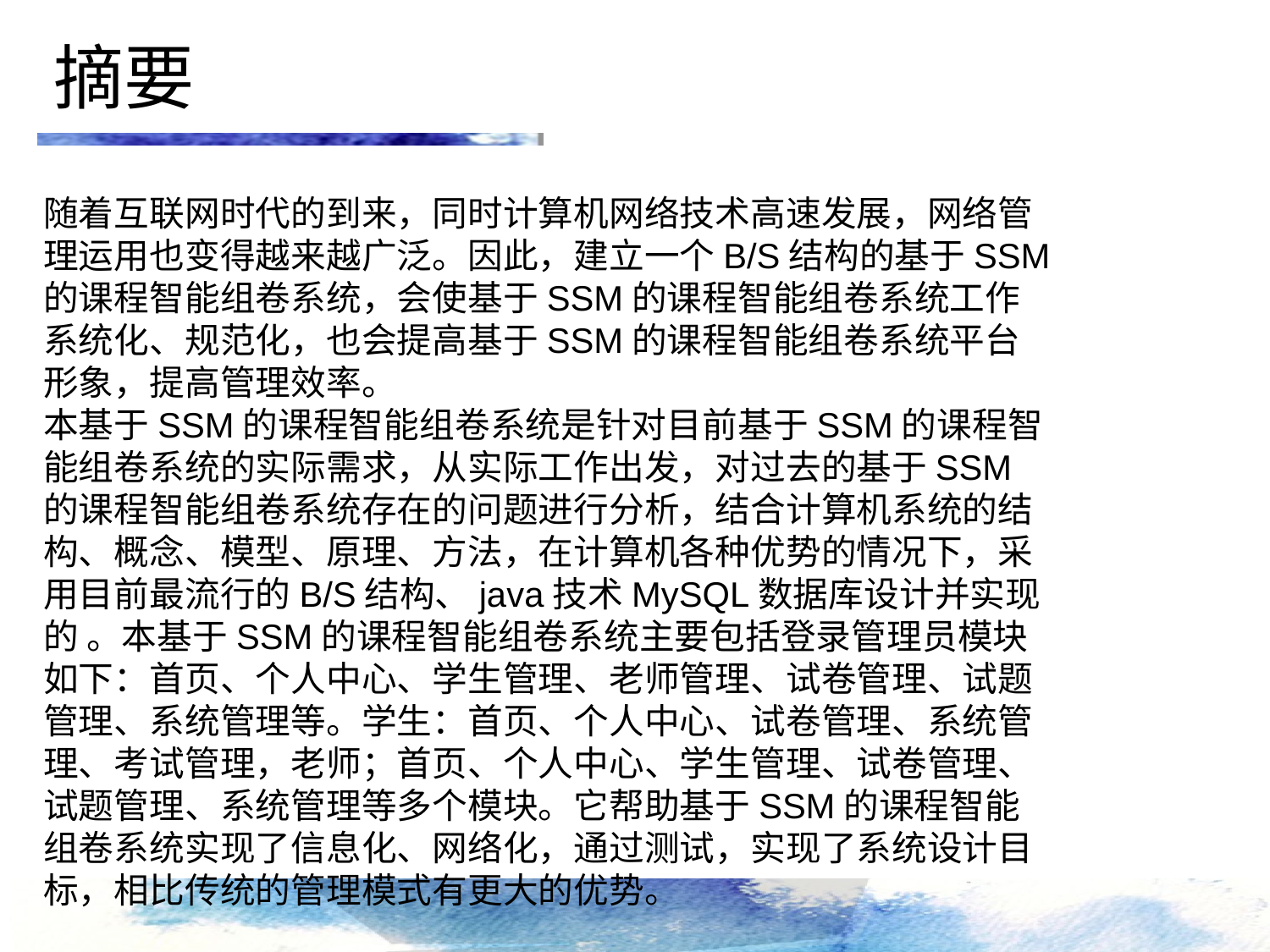

摘要
随着互联网时代的到来，同时计算机网络技术高速发展，网络管理运用也变得越来越广泛。因此，建立一个B/S结构的基于SSM的课程智能组卷系统，会使基于SSM的课程智能组卷系统工作系统化、规范化，也会提高基于SSM的课程智能组卷系统平台形象，提高管理效率。
本基于SSM的课程智能组卷系统是针对目前基于SSM的课程智能组卷系统的实际需求，从实际工作出发，对过去的基于SSM的课程智能组卷系统存在的问题进行分析，结合计算机系统的结构、概念、模型、原理、方法，在计算机各种优势的情况下，采用目前最流行的B/S结构、java技术MySQL数据库设计并实现的 。本基于SSM的课程智能组卷系统主要包括登录管理员模块如下：首页、个人中心、学生管理、老师管理、试卷管理、试题管理、系统管理等。学生：首页、个人中心、试卷管理、系统管理、考试管理，老师；首页、个人中心、学生管理、试卷管理、试题管理、系统管理等多个模块。它帮助基于SSM的课程智能组卷系统实现了信息化、网络化，通过测试，实现了系统设计目标，相比传统的管理模式有更大的优势。

点击添加文本
点击添加文本
点击添加文本

点击添加文本